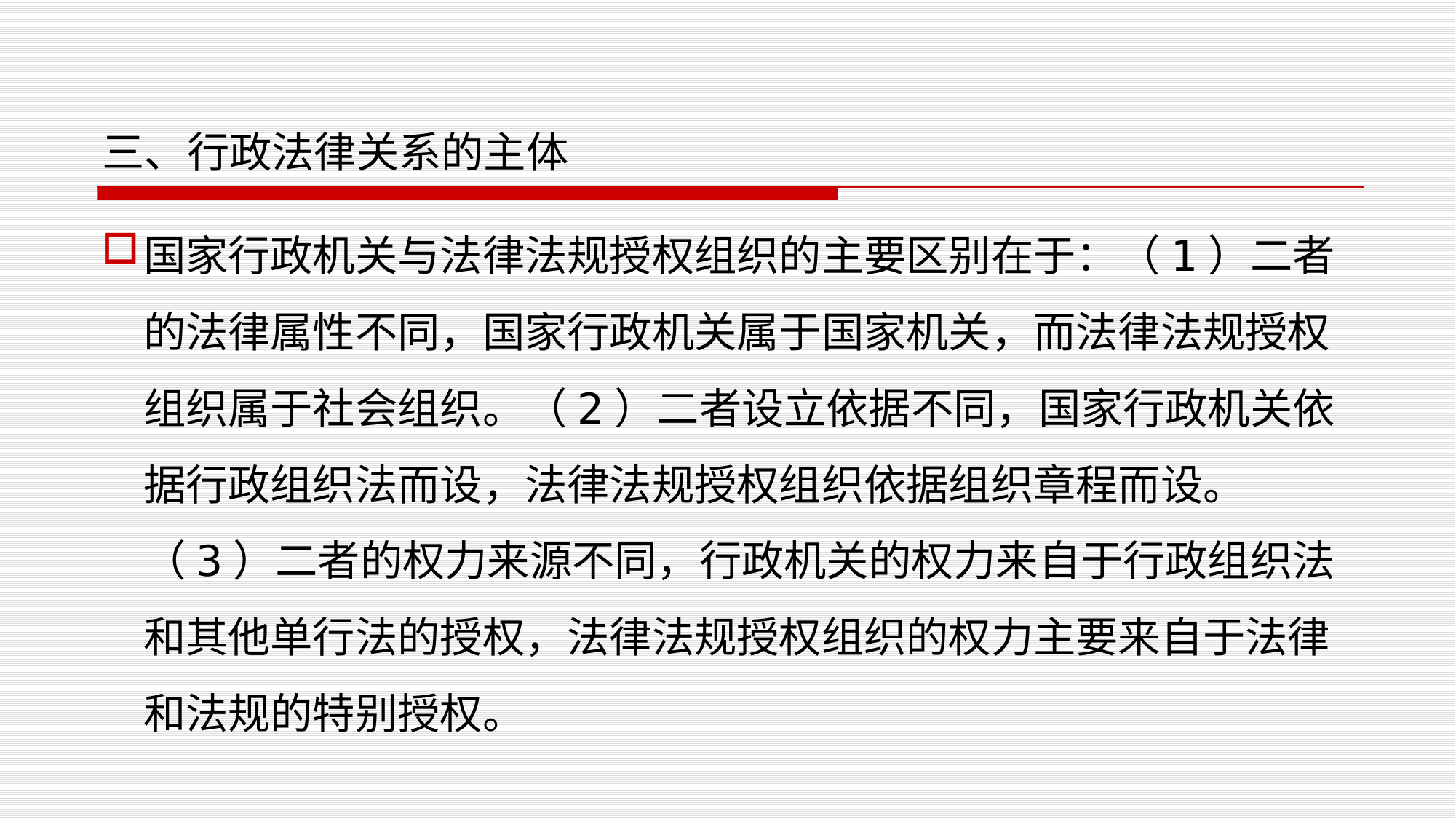

# 三、行政法律关系的主体
国家行政机关与法律法规授权组织的主要区别在于：（1）二者的法律属性不同，国家行政机关属于国家机关，而法律法规授权组织属于社会组织。（2）二者设立依据不同，国家行政机关依据行政组织法而设，法律法规授权组织依据组织章程而设。（3）二者的权力来源不同，行政机关的权力来自于行政组织法和其他单行法的授权，法律法规授权组织的权力主要来自于法律和法规的特别授权。